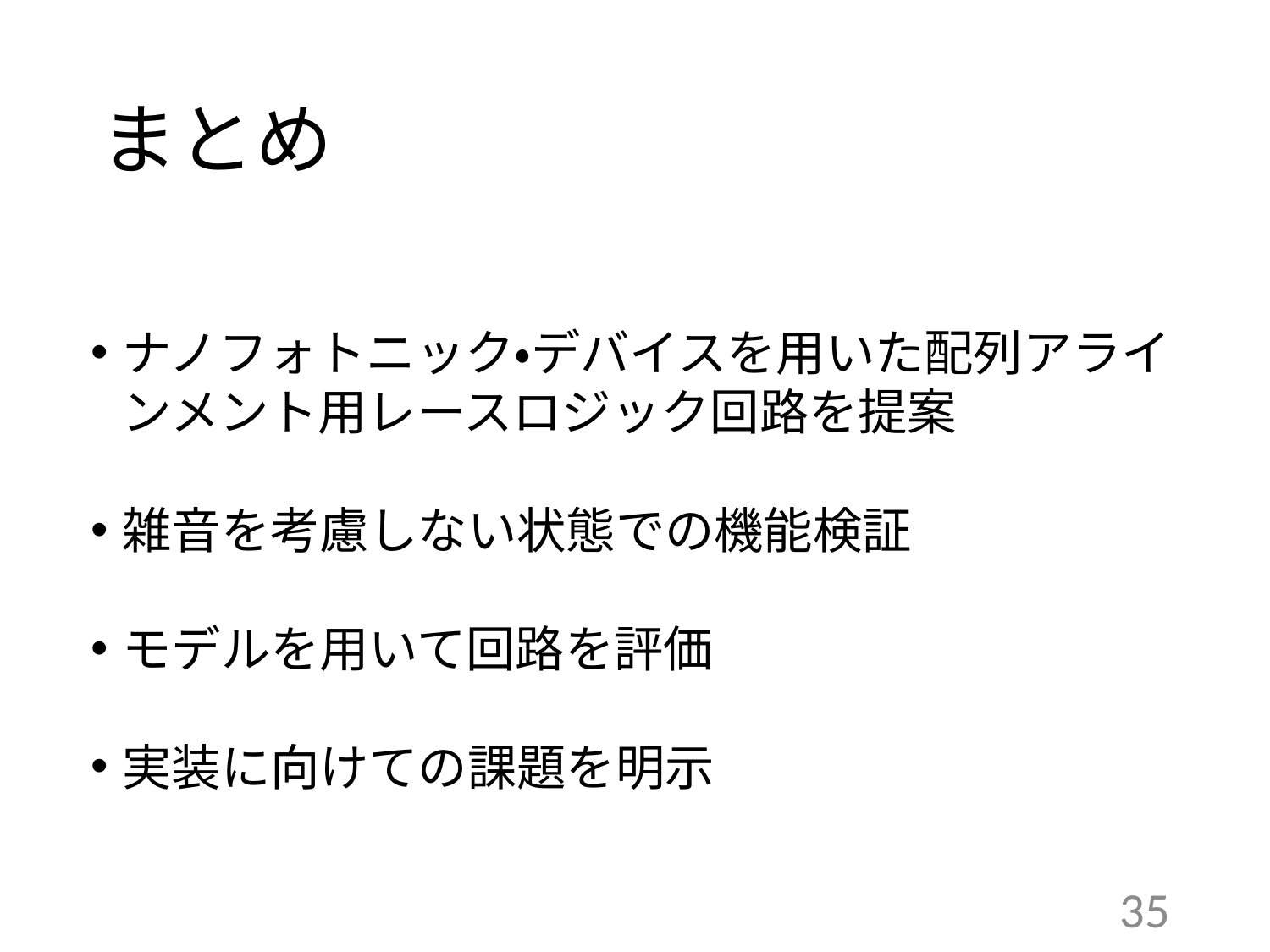

# まとめ
ナノフォトニック・デバイスを用いた配列アラインメント用レースロジック回路を提案

雑音を考慮しない状態での機能検証

モデルを用いて回路を評価

実装に向けての課題を明示
35